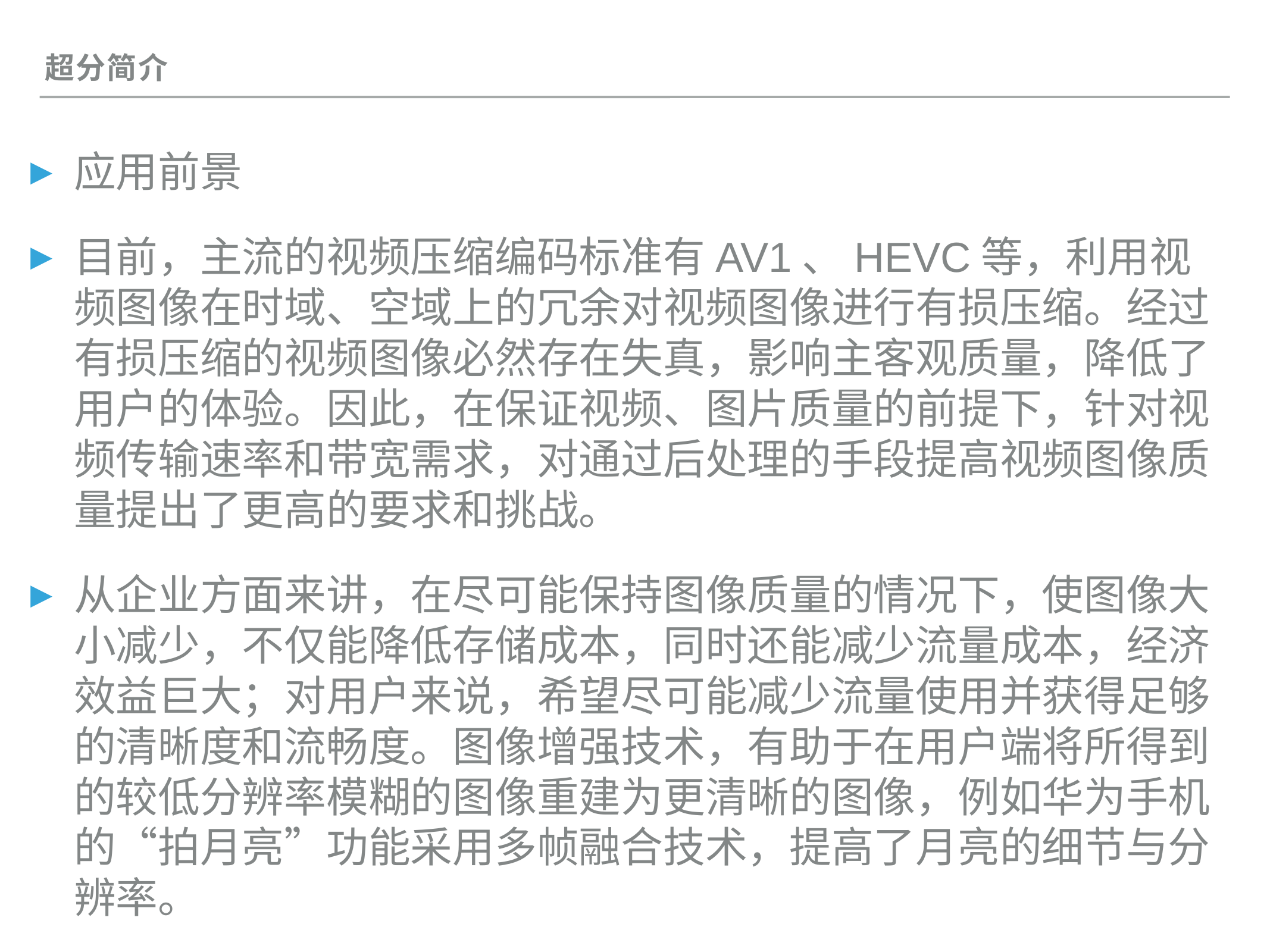

超分简介
应用前景
目前，主流的视频压缩编码标准有AV1、HEVC等，利用视频图像在时域、空域上的冗余对视频图像进行有损压缩。经过有损压缩的视频图像必然存在失真，影响主客观质量，降低了用户的体验。因此，在保证视频、图片质量的前提下，针对视频传输速率和带宽需求，对通过后处理的手段提高视频图像质量提出了更高的要求和挑战。
从企业方面来讲，在尽可能保持图像质量的情况下，使图像大小减少，不仅能降低存储成本，同时还能减少流量成本，经济效益巨大；对用户来说，希望尽可能减少流量使用并获得足够的清晰度和流畅度。图像增强技术，有助于在用户端将所得到的较低分辨率模糊的图像重建为更清晰的图像，例如华为手机的“拍月亮”功能采用多帧融合技术，提高了月亮的细节与分辨率。